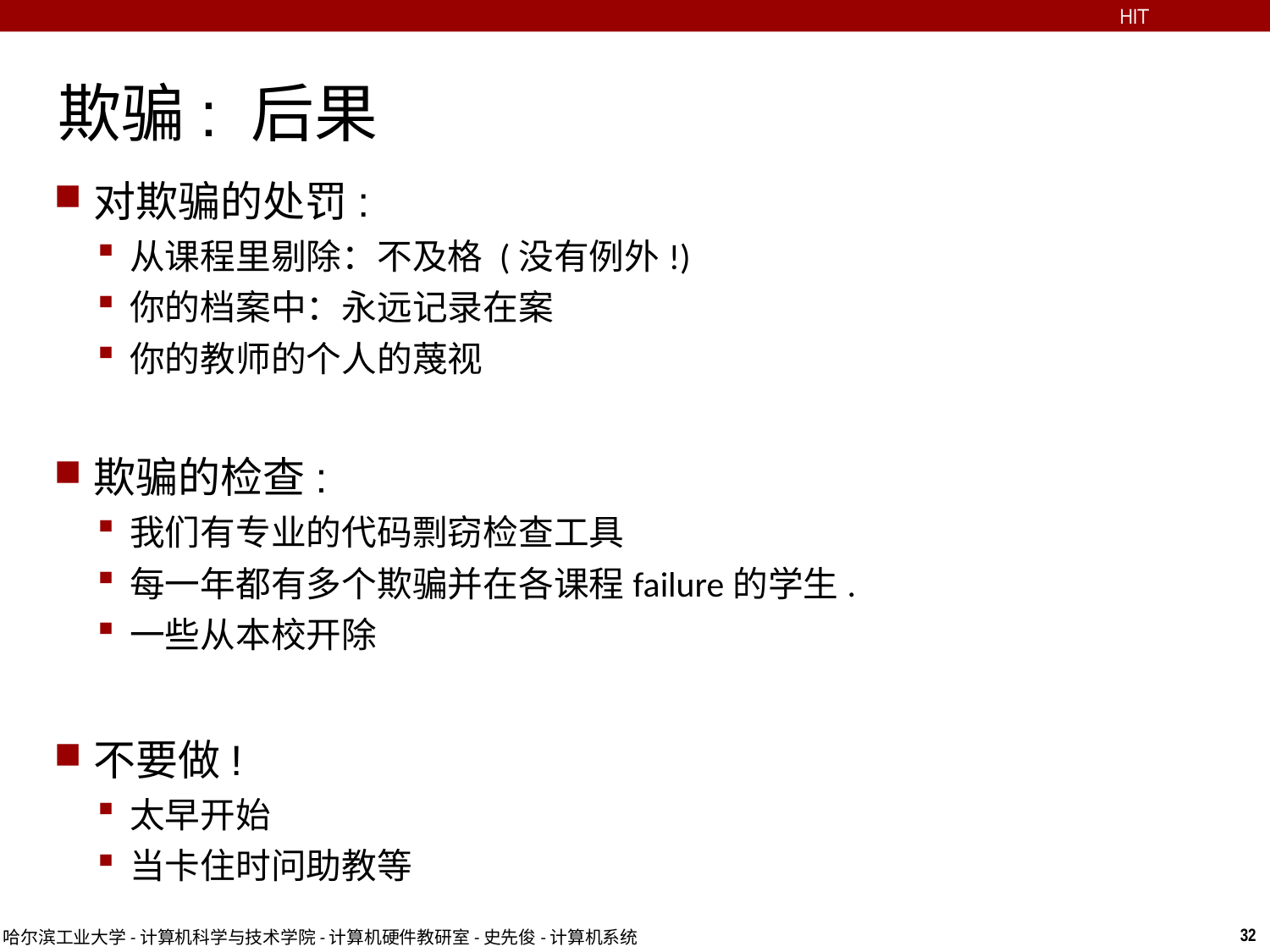

HIT
# 欺骗: 后果
对欺骗的处罚:
从课程里剔除：不及格 (没有例外!)
你的档案中：永远记录在案
你的教师的个人的蔑视

欺骗的检查:
我们有专业的代码剽窃检查工具
每一年都有多个欺骗并在各课程failure的学生.
一些从本校开除

不要做!
太早开始
当卡住时问助教等